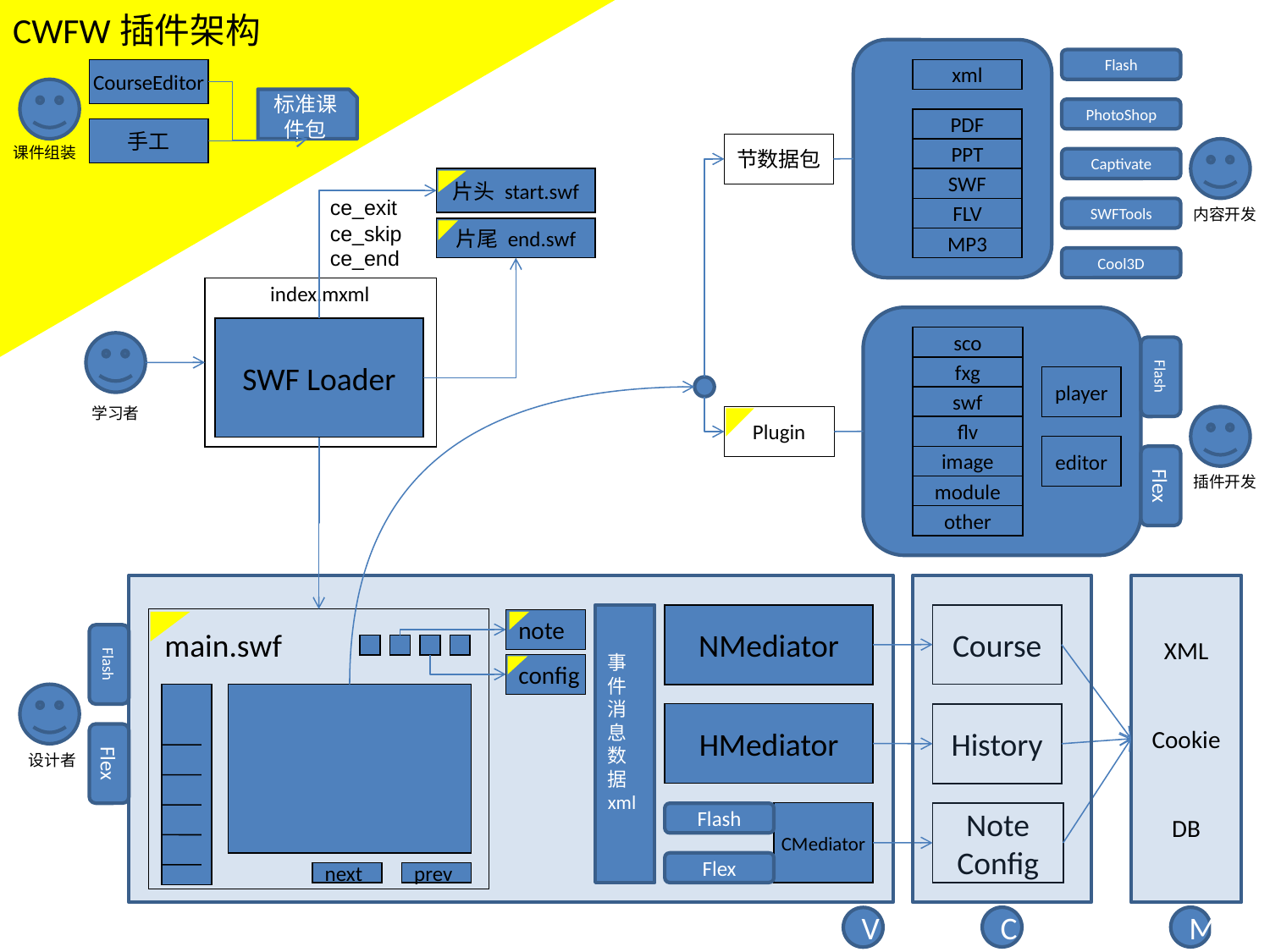

CWFW插件架构

Flash
xml
CourseEditor

标准课件包
PhotoShop
PDF
手工
节数据包
课件组装
PPT

Captivate
SWF
片头 start.swf

ce_exit
ce_skip
ce_end
FLV
SWFTools
内容开发
片尾 end.swf

MP3
Cool3D

index.mxml

SWF Loader
sco

Flash
fxg
player

swf
学习者
Plugin

flv
editor
image
Flex
插件开发
module
other

XML

Cookie

DB
事件消息
数据xml

NMediator
Course

note

Flash
main.swf

config

HMediator
History
Flex
设计者

CMediator
Flash
Note
Config

Flex
next
prev

C
M
V